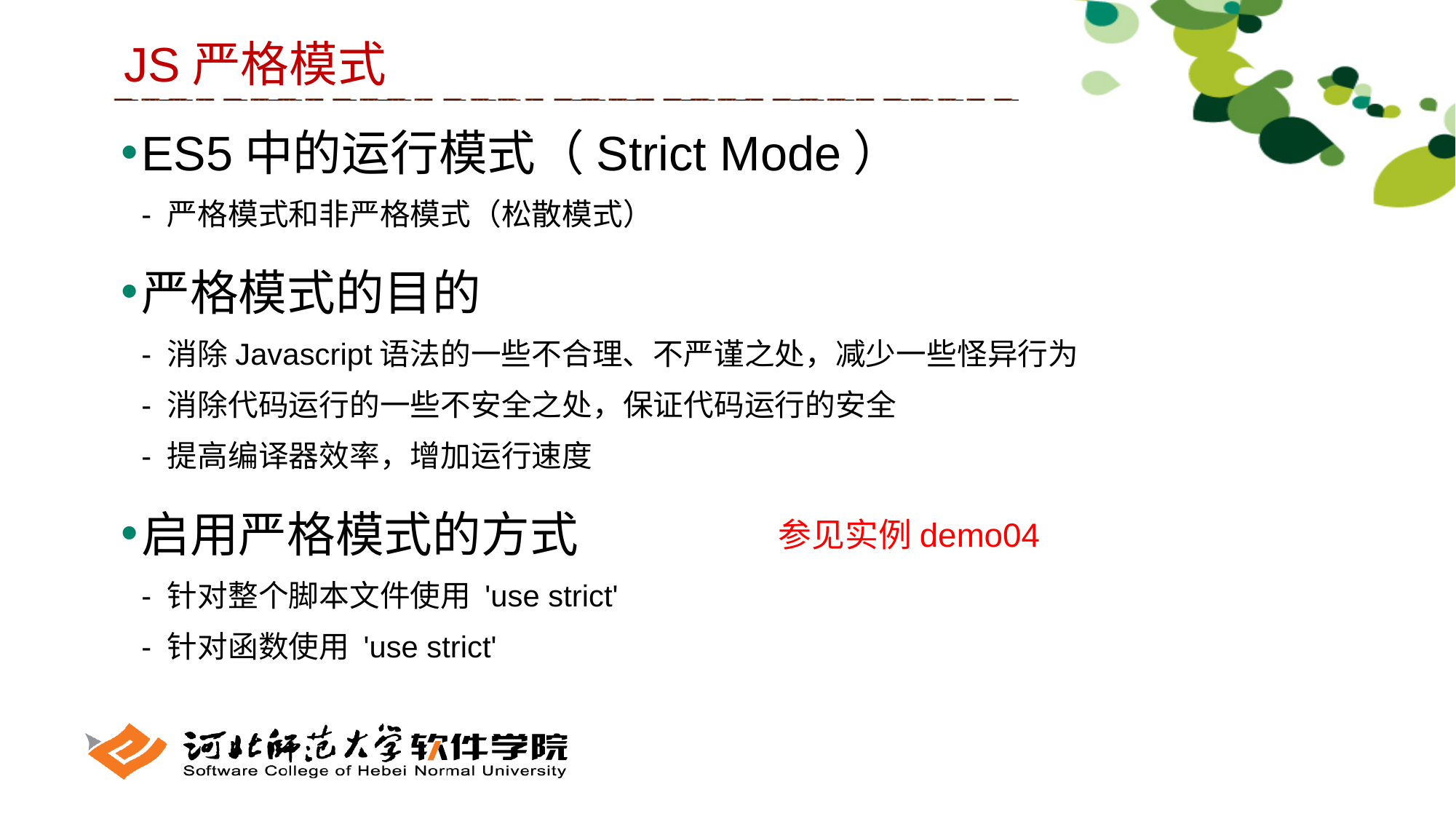

JS严格模式
ES5中的运行模式（Strict Mode）
- 严格模式和非严格模式（松散模式）
严格模式的目的
- 消除Javascript语法的一些不合理、不严谨之处，减少一些怪异行为
- 消除代码运行的一些不安全之处，保证代码运行的安全
- 提高编译器效率，增加运行速度
启用严格模式的方式
- 针对整个脚本文件使用 'use strict'
- 针对函数使用 'use strict'

参见实例demo04